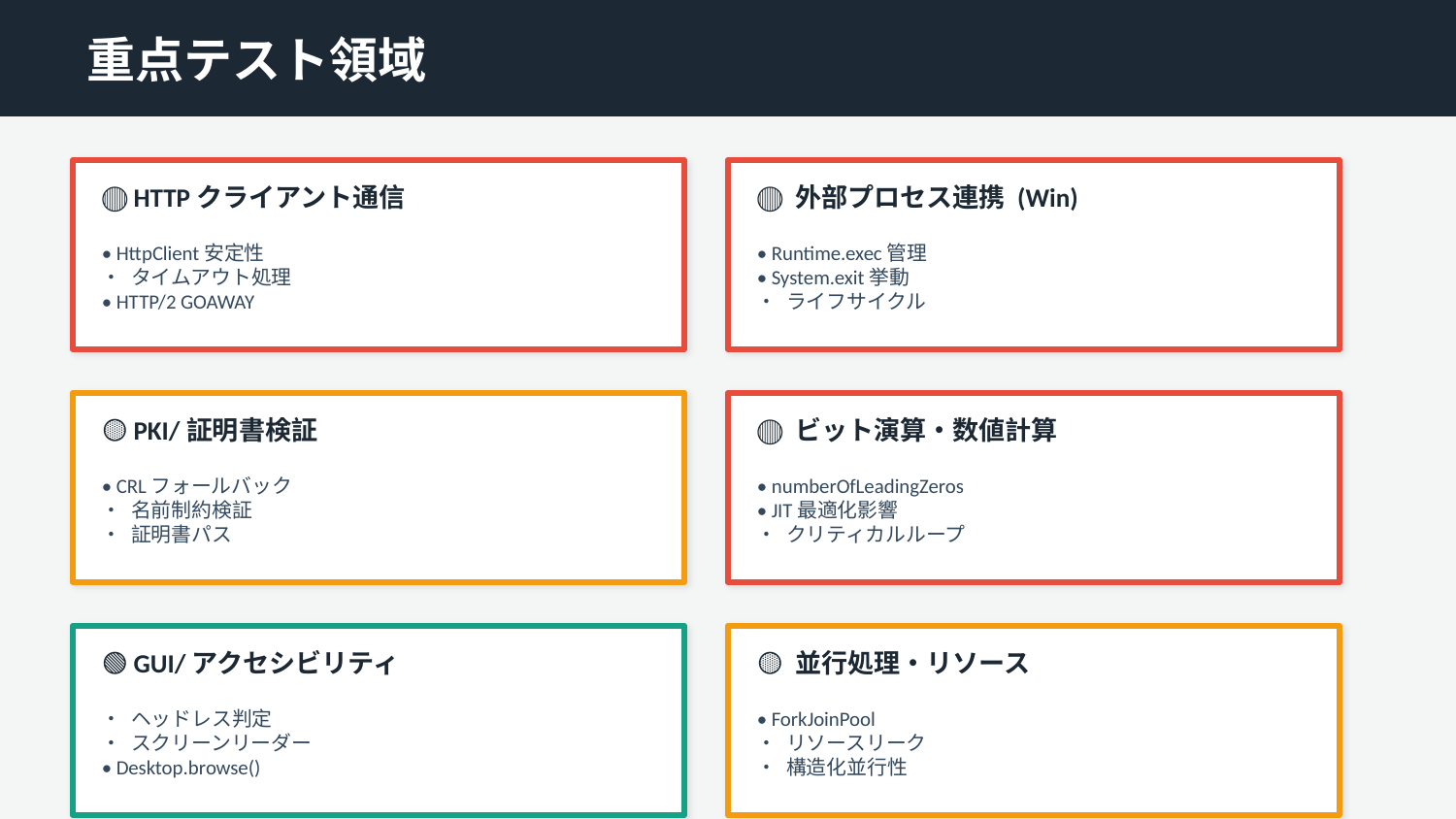

重点テスト領域

🔴 HTTPクライアント通信
🔴 外部プロセス連携 (Win)
• HttpClient安定性
• タイムアウト処理
• HTTP/2 GOAWAY
• Runtime.exec管理
• System.exit挙動
• ライフサイクル

🟡 PKI/証明書検証
🔴 ビット演算・数値計算
• CRLフォールバック
• 名前制約検証
• 証明書パス
• numberOfLeadingZeros
• JIT最適化影響
• クリティカルループ

🟢 GUI/アクセシビリティ
🟡 並行処理・リソース
• ヘッドレス判定
• スクリーンリーダー
• Desktop.browse()
• ForkJoinPool
• リソースリーク
• 構造化並行性